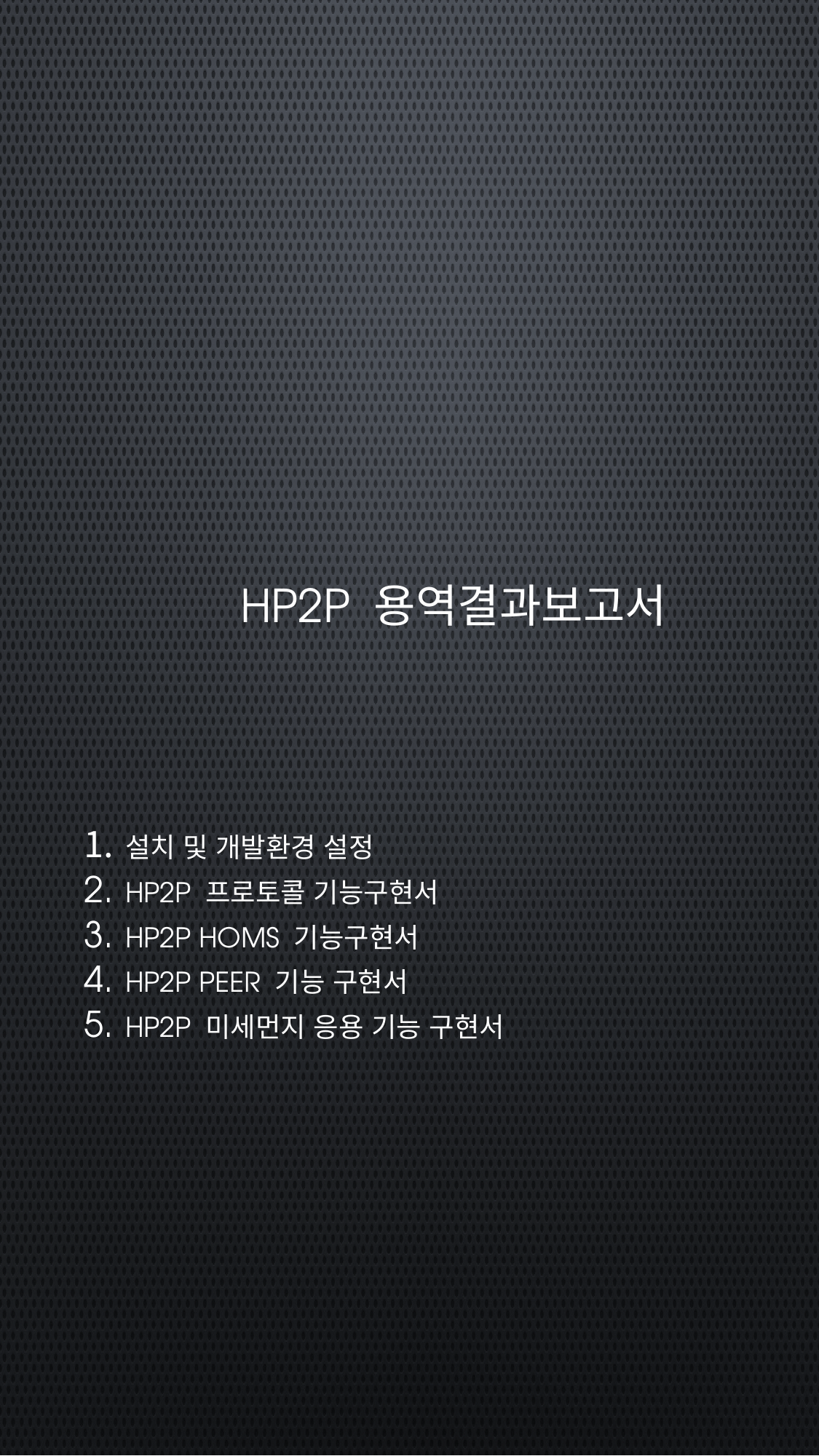

# HP2P 용역결과보고서
설치 및 개발환경 설정
HP2P 프로토콜 기능구현서
HP2P HOMS 기능구현서
HP2P Peer 기능 구현서
HP2P 미세먼지 응용 기능 구현서